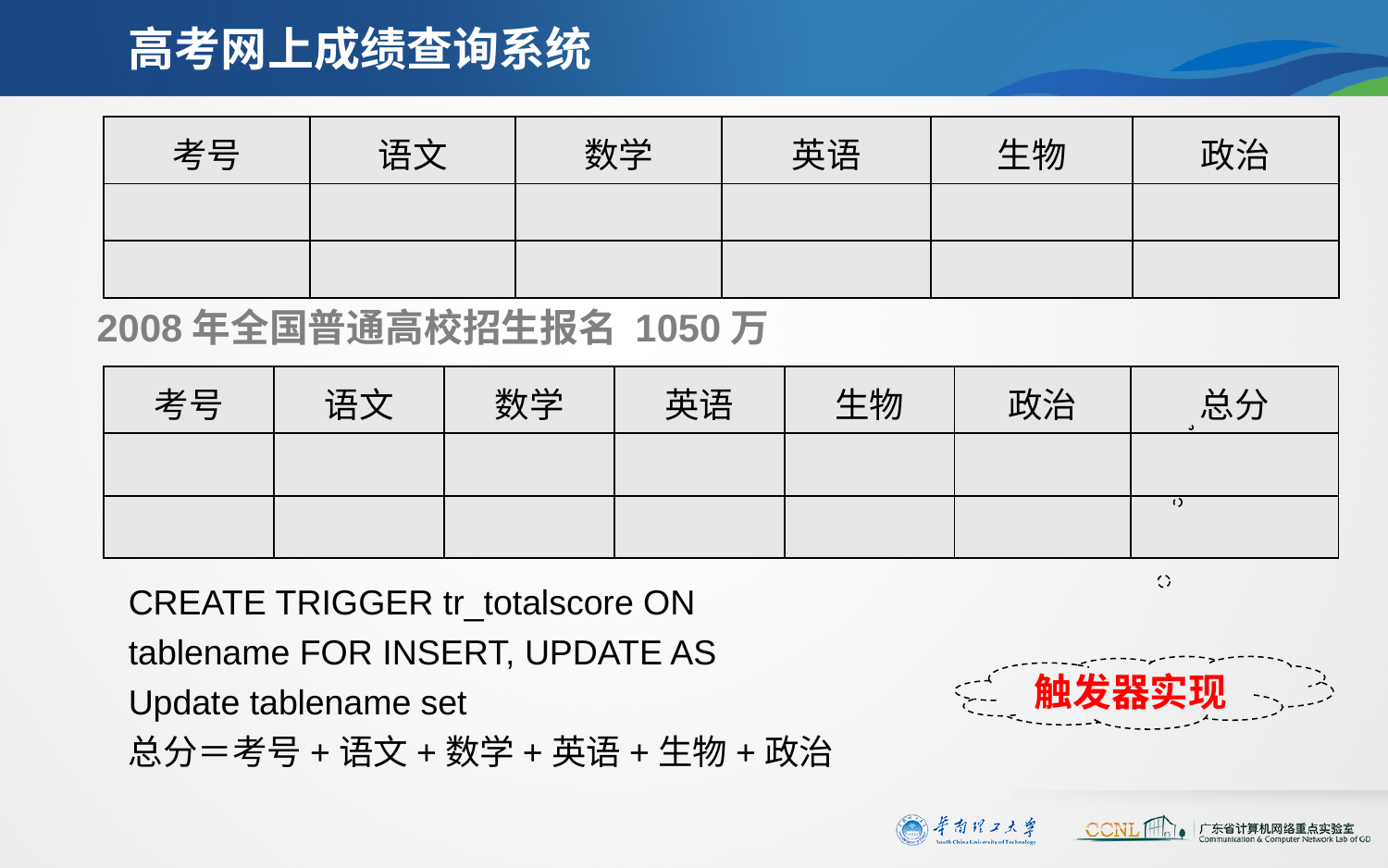

# 高考网上成绩查询系统
| 考号 | 语文 | 数学 | 英语 | 生物 | 政治 |
| --- | --- | --- | --- | --- | --- |
|  |  |  |  |  |  |
|  |  |  |  |  |  |
2008年全国普通高校招生报名 1050万
| 考号 | 语文 | 数学 | 英语 | 生物 | 政治 | 总分 |
| --- | --- | --- | --- | --- | --- | --- |
|  |  |  |  |  |  |  |
|  |  |  |  |  |  |  |
CREATE TRIGGER tr_totalscore ON tablename FOR INSERT, UPDATE AS
Update tablename set
总分＝考号+语文+数学+英语+生物+政治
触发器实现